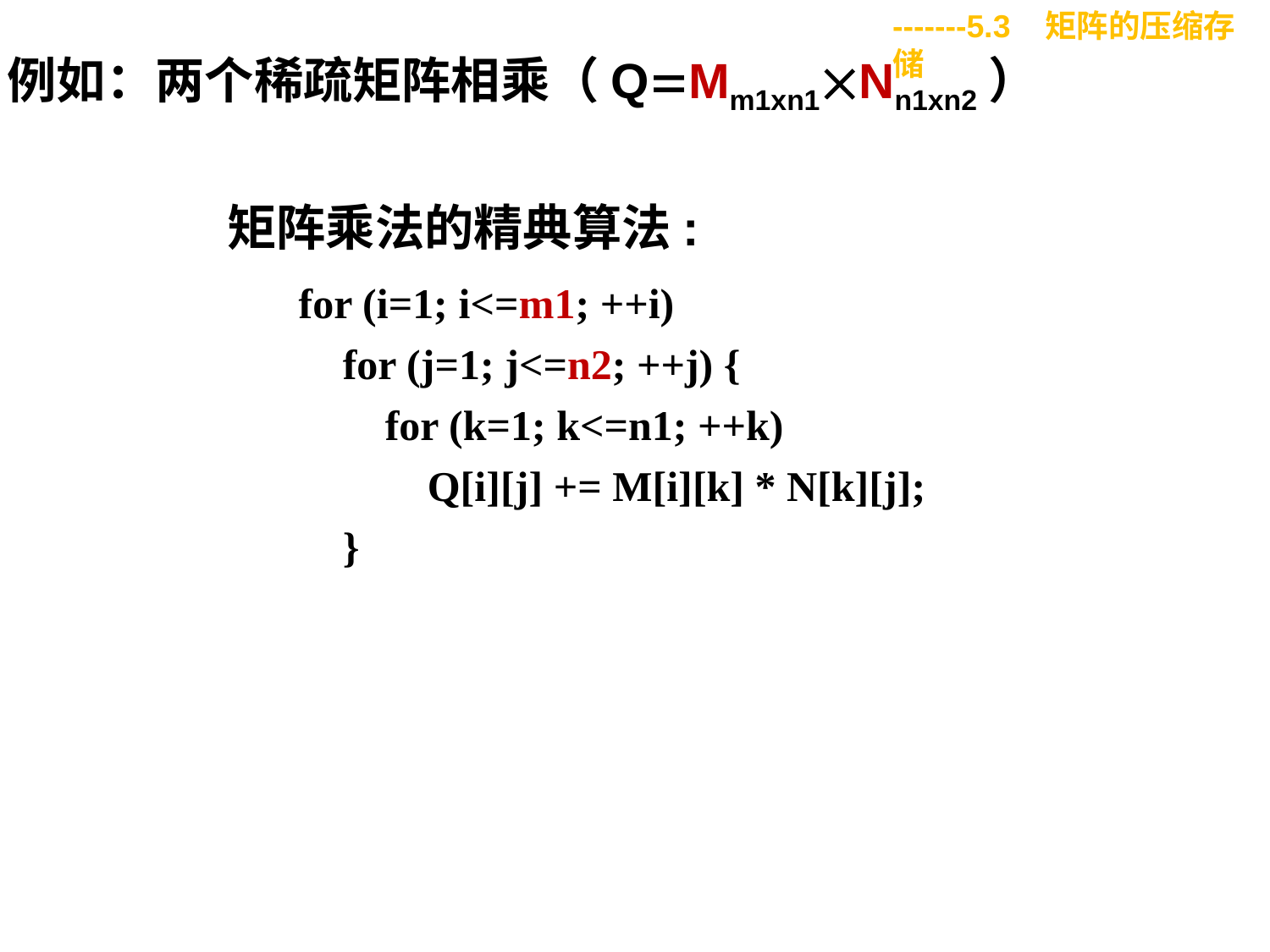

-------5.3   矩阵的压缩存储
例如：两个稀疏矩阵相乘（Q=Mm1xn1×Nn1xn2）
矩阵乘法的精典算法:
 for (i=1; i<=m1; ++i)
     for (j=1; j<=n2; ++j) {
         for (k=1; k<=n1; ++k)
             Q[i][j] += M[i][k] * N[k][j];
     }